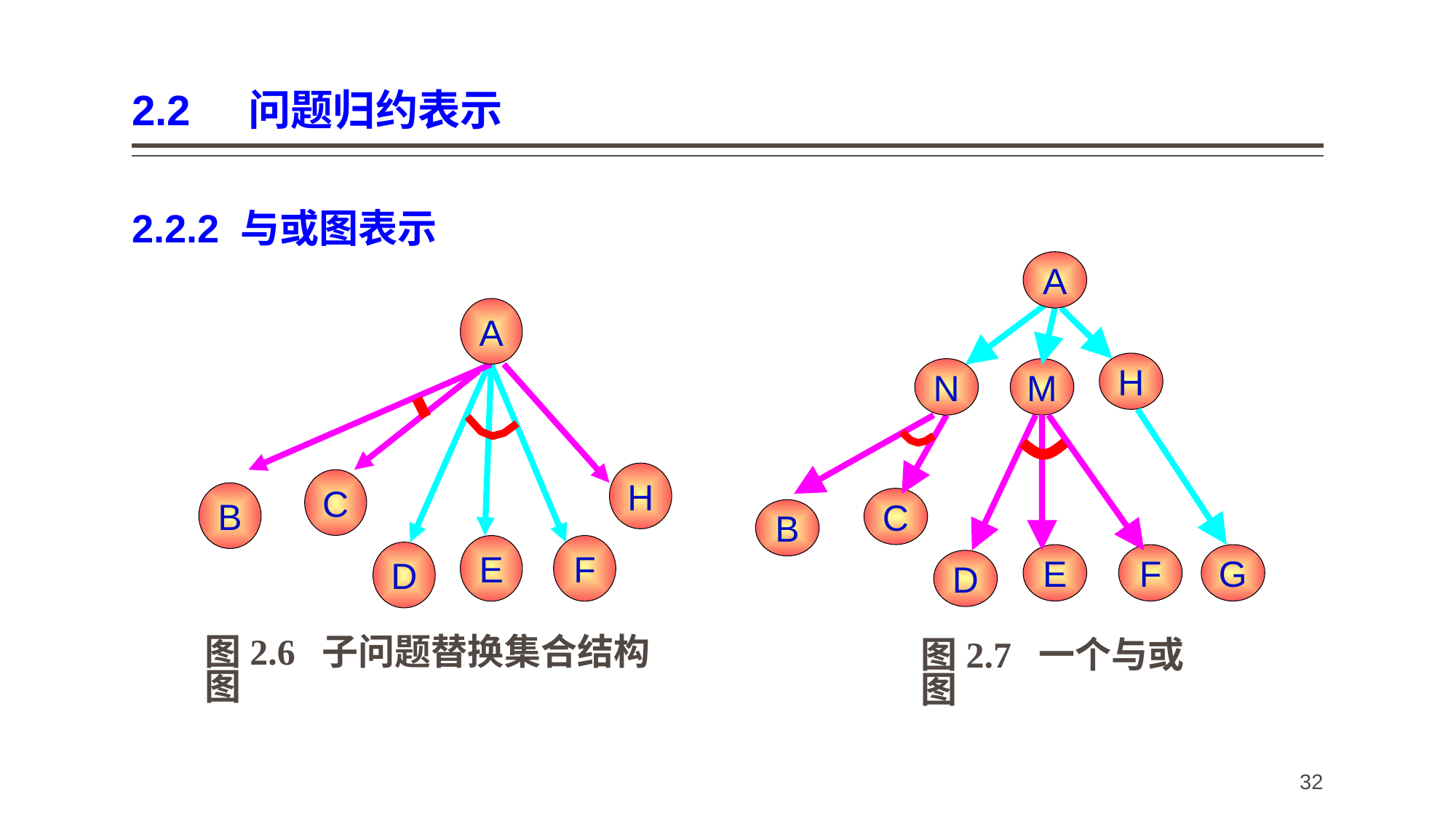

# 2.2    问题归约表示
2.2.2 与或图表示
A

H
N
M

C
B
E
F
G
D
A

H
C
B
E
F
D
图2.6  子问题替换集合结构图
图2.7  一个与或图
32